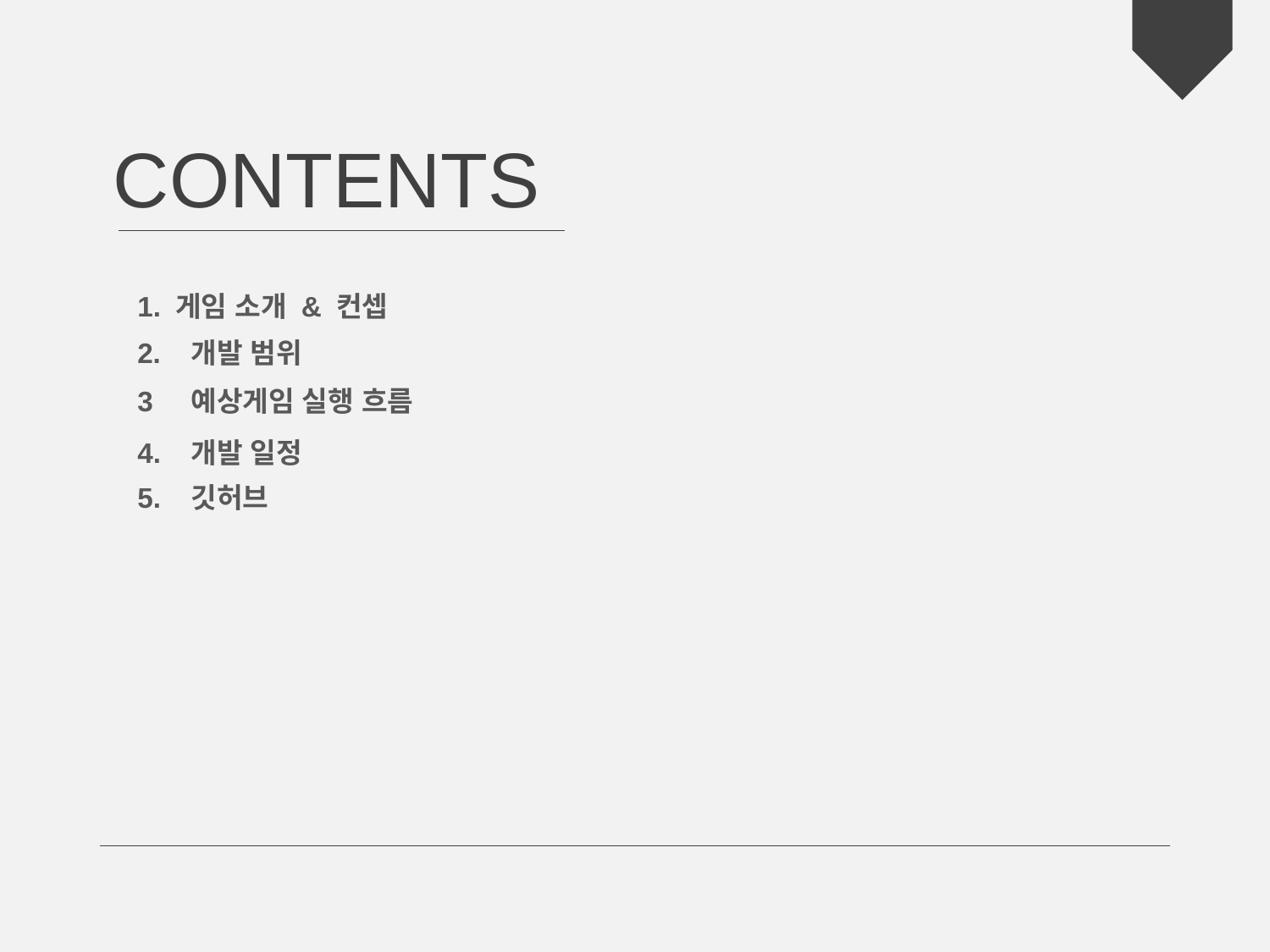

CONTENTS
1. 게임 소개 & 컨셉
2.   개발 범위
3    예상게임 실행 흐름
4.   개발 일정
5.   깃허브